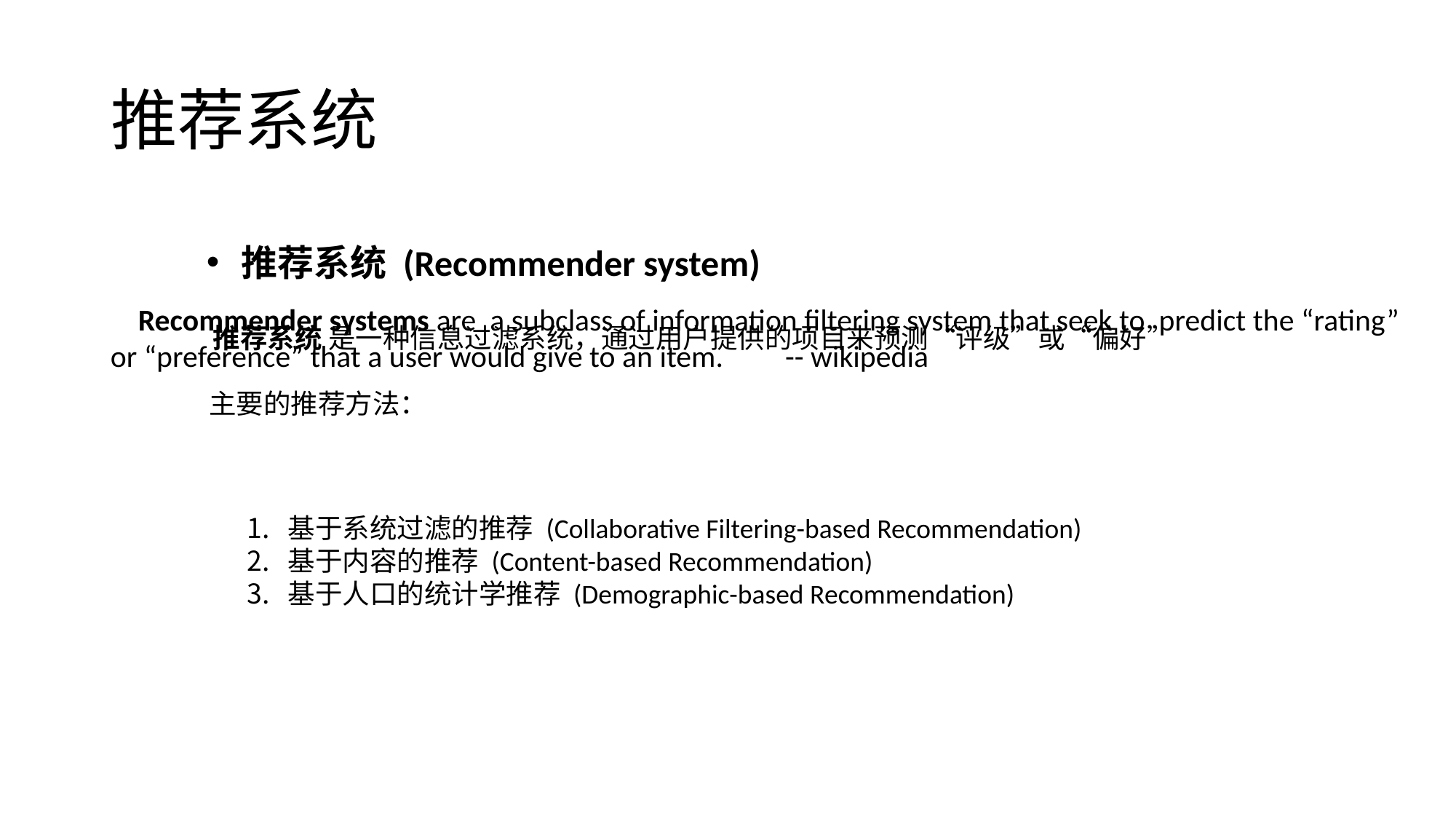

# 推荐系统
推荐系统 (Recommender system)

    Recommender systems are  a subclass of information filtering system that seek to  predict the “rating”
or “preference” that a user would give to an item.         -- wikipedia
推荐系统 是一种信息过滤系统，通过用户提供的项目来预测“评级”或“偏好”
主要的推荐方法：

基于系统过滤的推荐 (Collaborative Filtering-based Recommendation)
基于内容的推荐 (Content-based Recommendation)
基于人口的统计学推荐 (Demographic-based Recommendation)